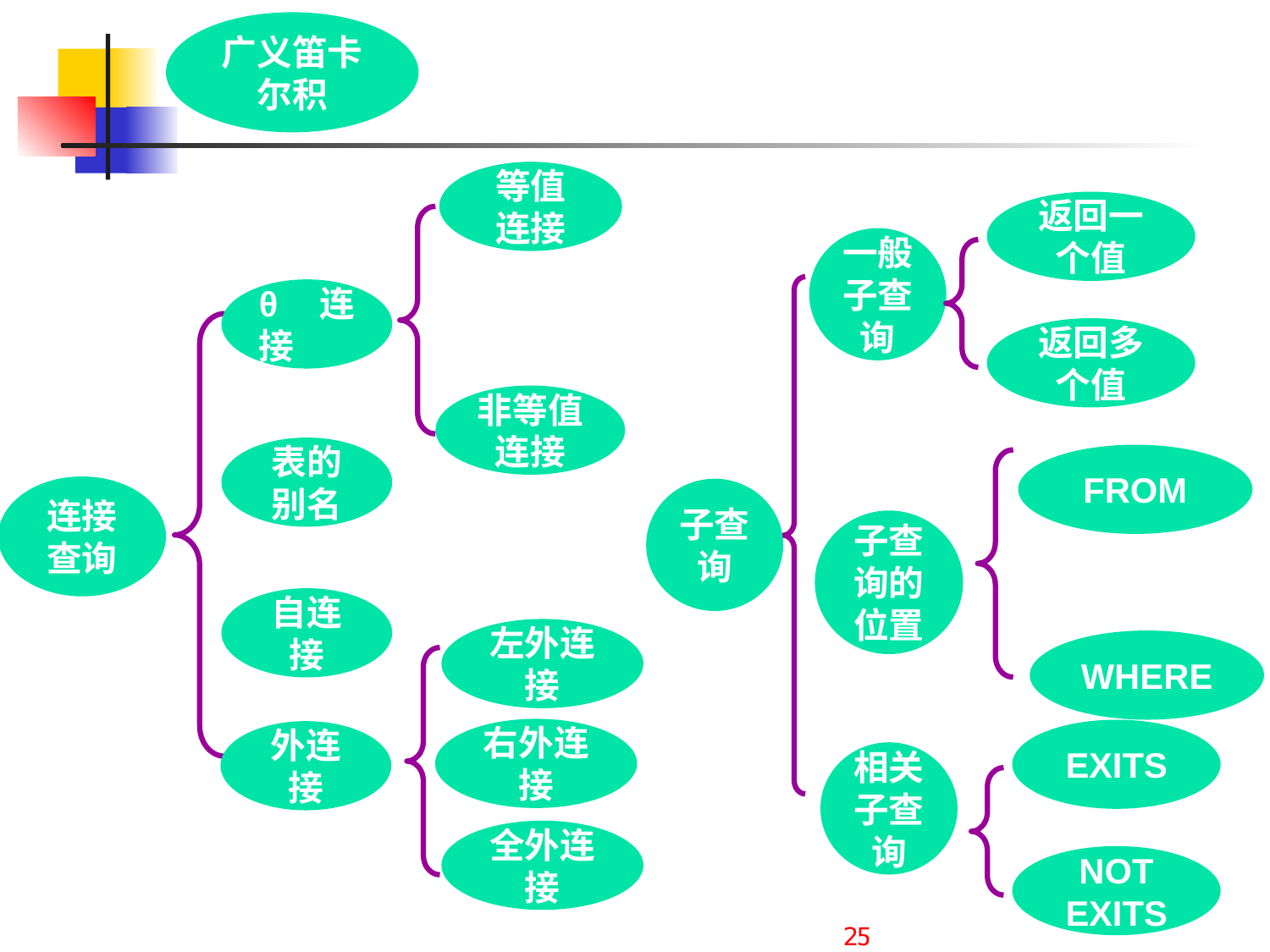

广义笛卡尔积
等值连接

非等值连接
返回一个值

返回多个值
一般子查询

子查询
子查询的位置
相关子查询
θ连接

表的别名
自连接
外连接
FROM

WHERE
连接查询
左外连接

右外连接
全外连接
EXITS

NOT EXITS
25